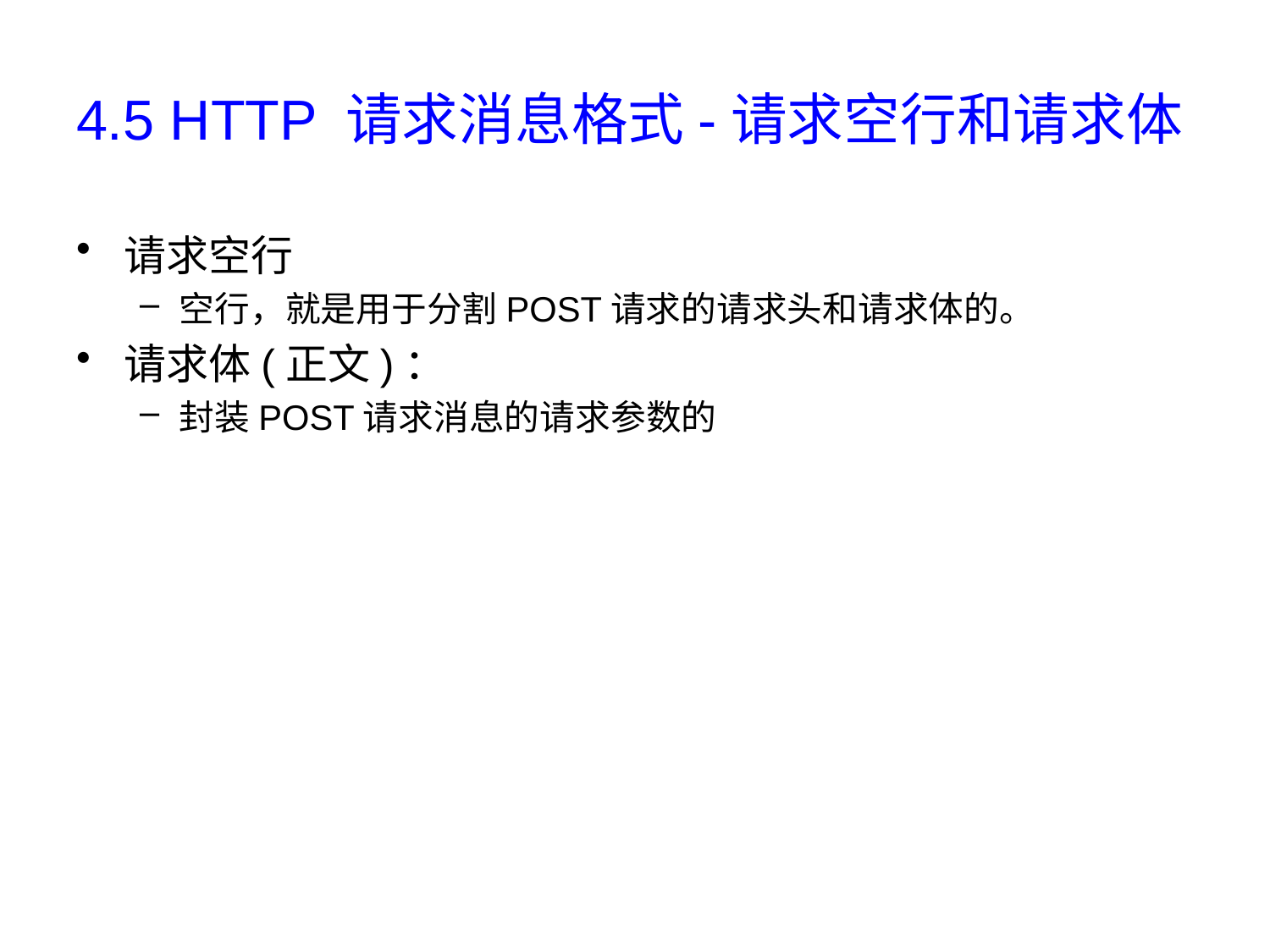

# 4.5 HTTP 请求消息格式-请求空行和请求体
请求空行
空行，就是用于分割POST请求的请求头和请求体的。
请求体(正文)：
封装POST请求消息的请求参数的